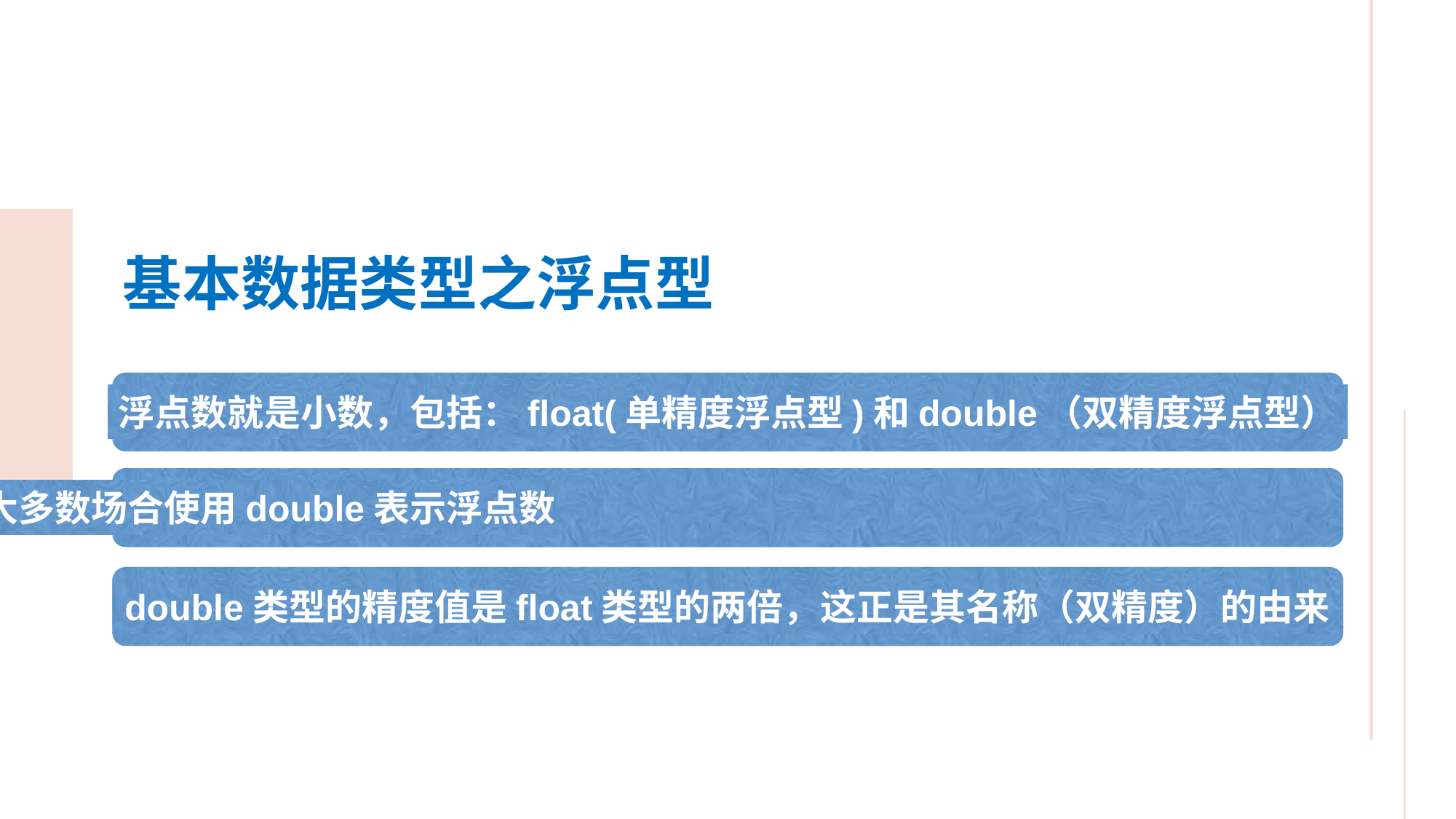

基本数据类型之浮点型

浮点数就是小数，包括：float(单精度浮点型)和double（双精度浮点型）

大多数场合使用double表示浮点数

double类型的精度值是float类型的两倍，这正是其名称（双精度）的由来